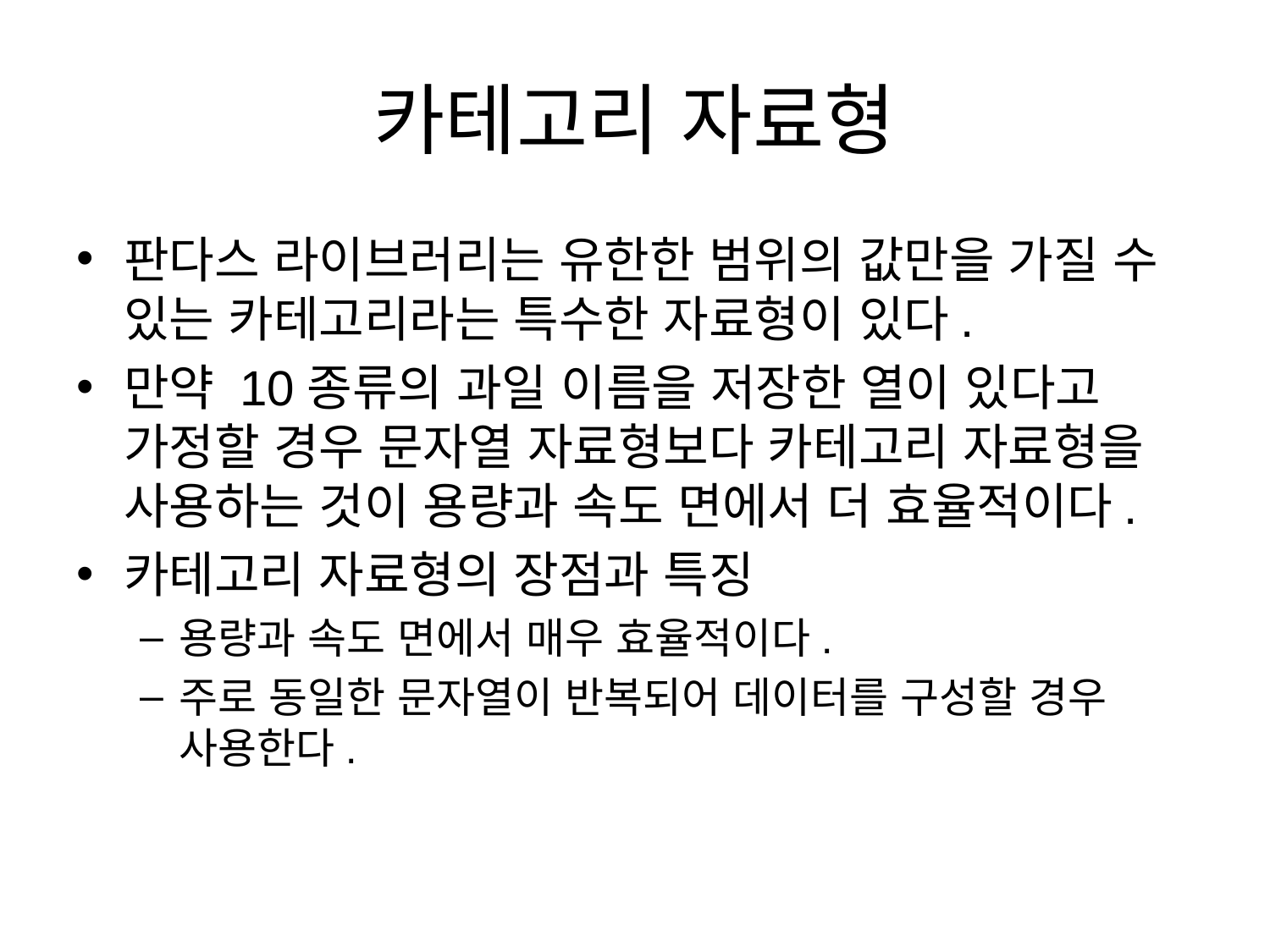

# 카테고리 자료형
판다스 라이브러리는 유한한 범위의 값만을 가질 수 있는 카테고리라는 특수한 자료형이 있다.
만약 10종류의 과일 이름을 저장한 열이 있다고 가정할 경우 문자열 자료형보다 카테고리 자료형을 사용하는 것이 용량과 속도 면에서 더 효율적이다.
카테고리 자료형의 장점과 특징
용량과 속도 면에서 매우 효율적이다.
주로 동일한 문자열이 반복되어 데이터를 구성할 경우 사용한다.